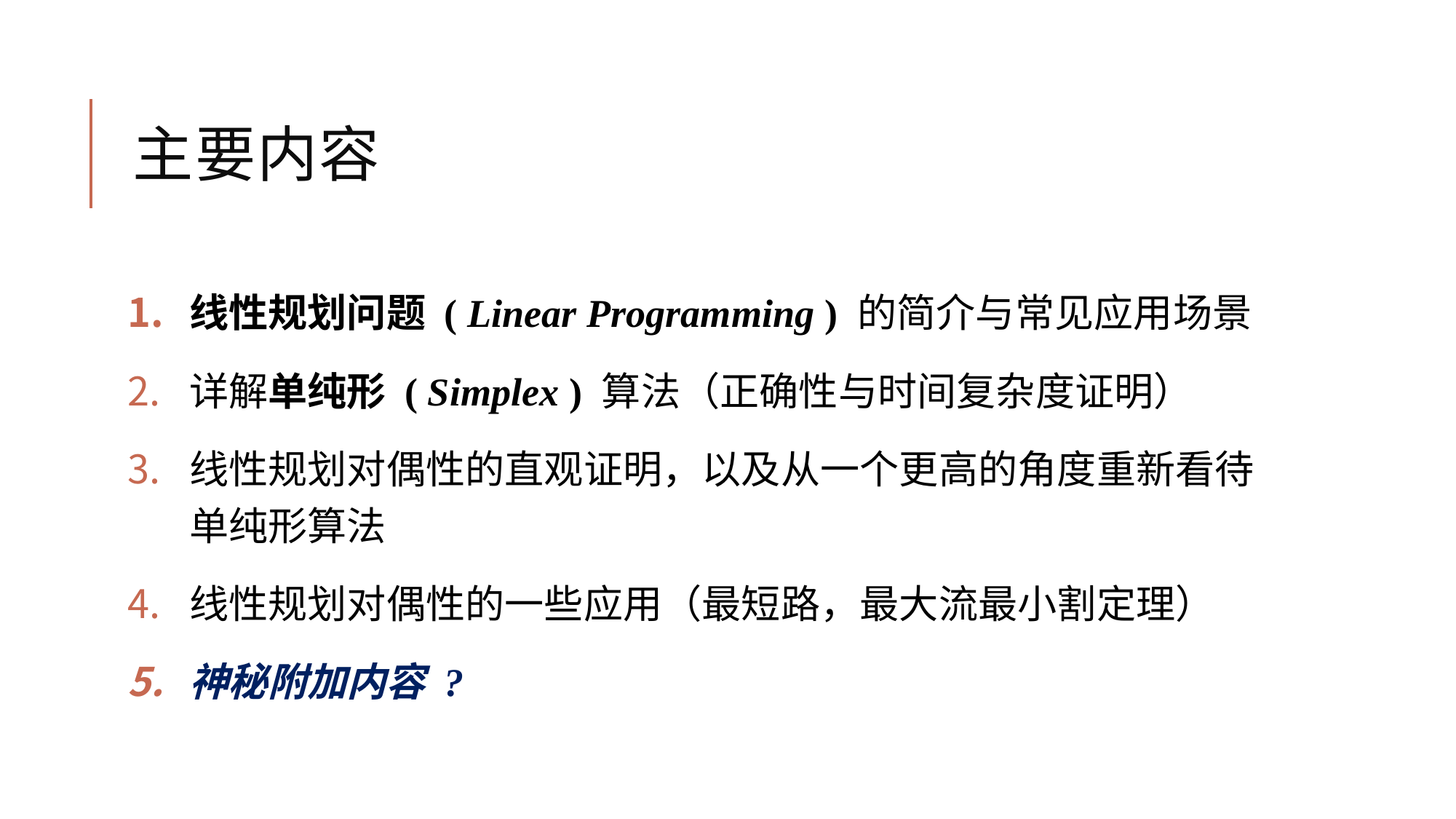

# 主要内容
线性规划问题 ( Linear Programming ) 的简介与常见应用场景
详解单纯形 ( Simplex ) 算法（正确性与时间复杂度证明）
线性规划对偶性的直观证明，以及从一个更高的角度重新看待单纯形算法
线性规划对偶性的一些应用（最短路，最大流最小割定理）
神秘附加内容 ?